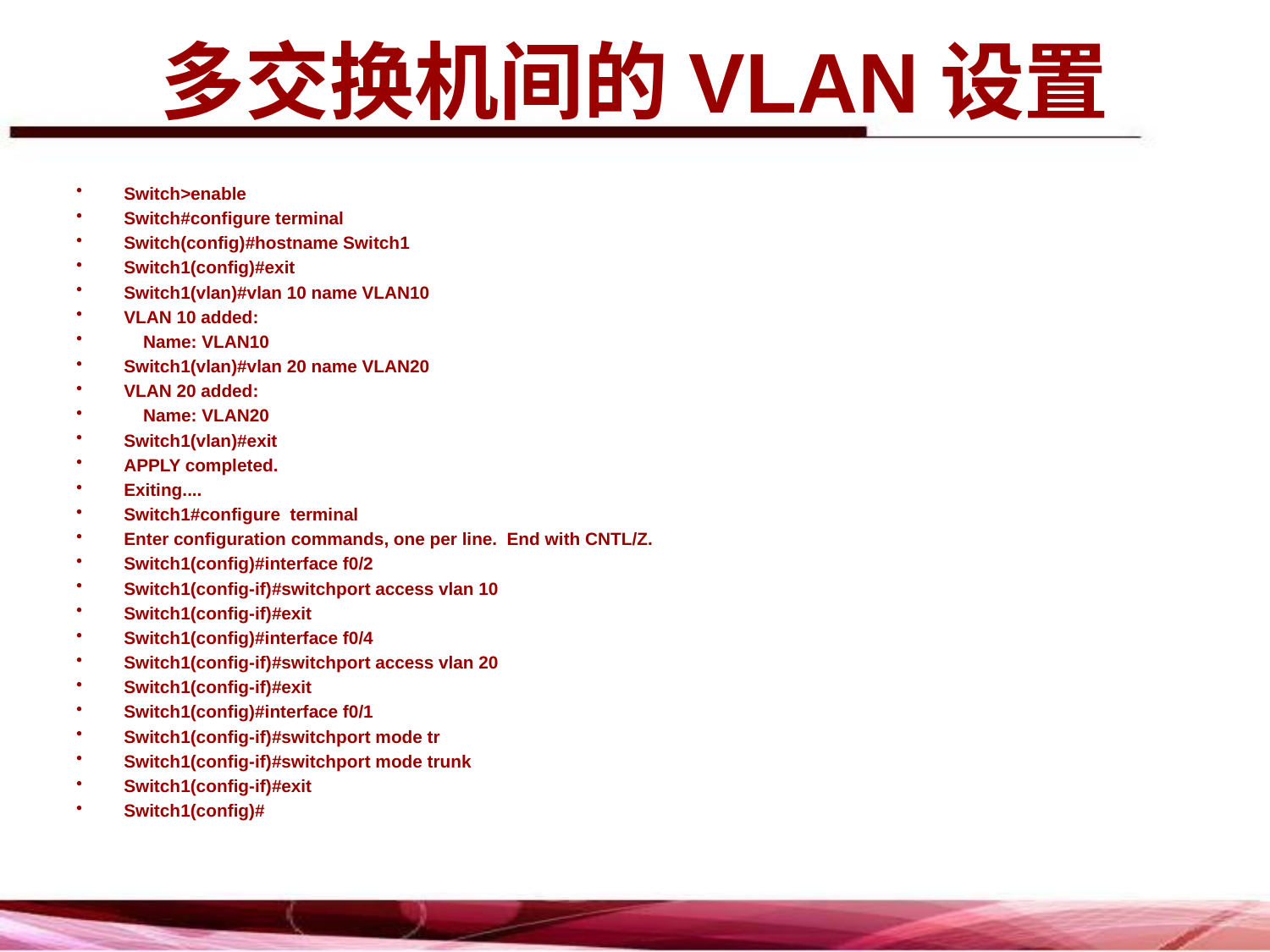

# 多交换机间的VLAN设置
Switch>enable
Switch#configure terminal
Switch(config)#hostname Switch1
Switch1(config)#exit
Switch1(vlan)#vlan 10 name VLAN10
VLAN 10 added:
    Name: VLAN10
Switch1(vlan)#vlan 20 name VLAN20
VLAN 20 added:
    Name: VLAN20
Switch1(vlan)#exit
APPLY completed.
Exiting....
Switch1#configure  terminal
Enter configuration commands, one per line.  End with CNTL/Z.
Switch1(config)#interface f0/2
Switch1(config-if)#switchport access vlan 10
Switch1(config-if)#exit
Switch1(config)#interface f0/4
Switch1(config-if)#switchport access vlan 20
Switch1(config-if)#exit
Switch1(config)#interface f0/1
Switch1(config-if)#switchport mode tr
Switch1(config-if)#switchport mode trunk
Switch1(config-if)#exit
Switch1(config)#